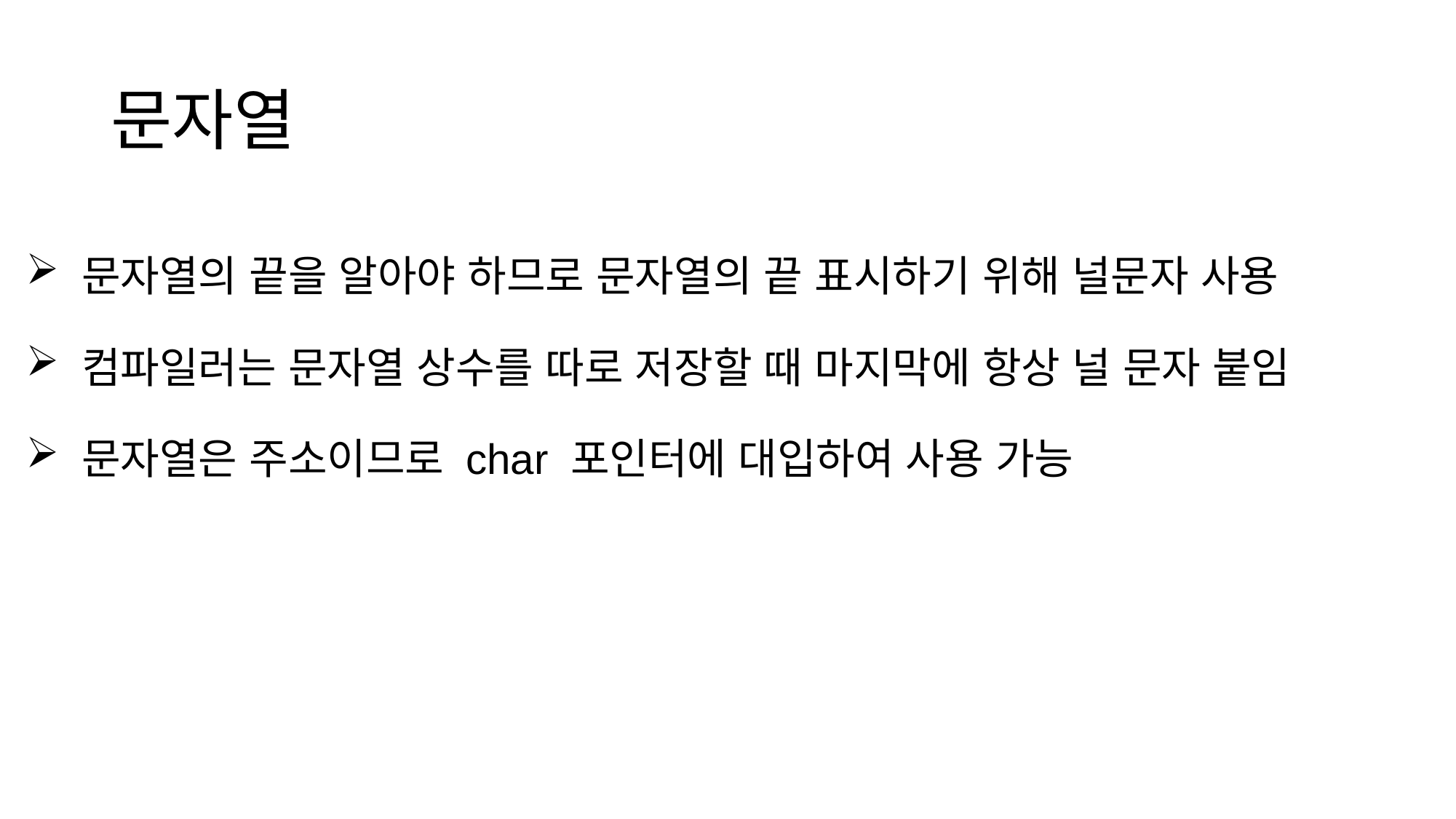

# 문자열
 문자열의 끝을 알아야 하므로 문자열의 끝 표시하기 위해 널문자 사용
 컴파일러는 문자열 상수를 따로 저장할 때 마지막에 항상 널 문자 붙임
 문자열은 주소이므로 char 포인터에 대입하여 사용 가능